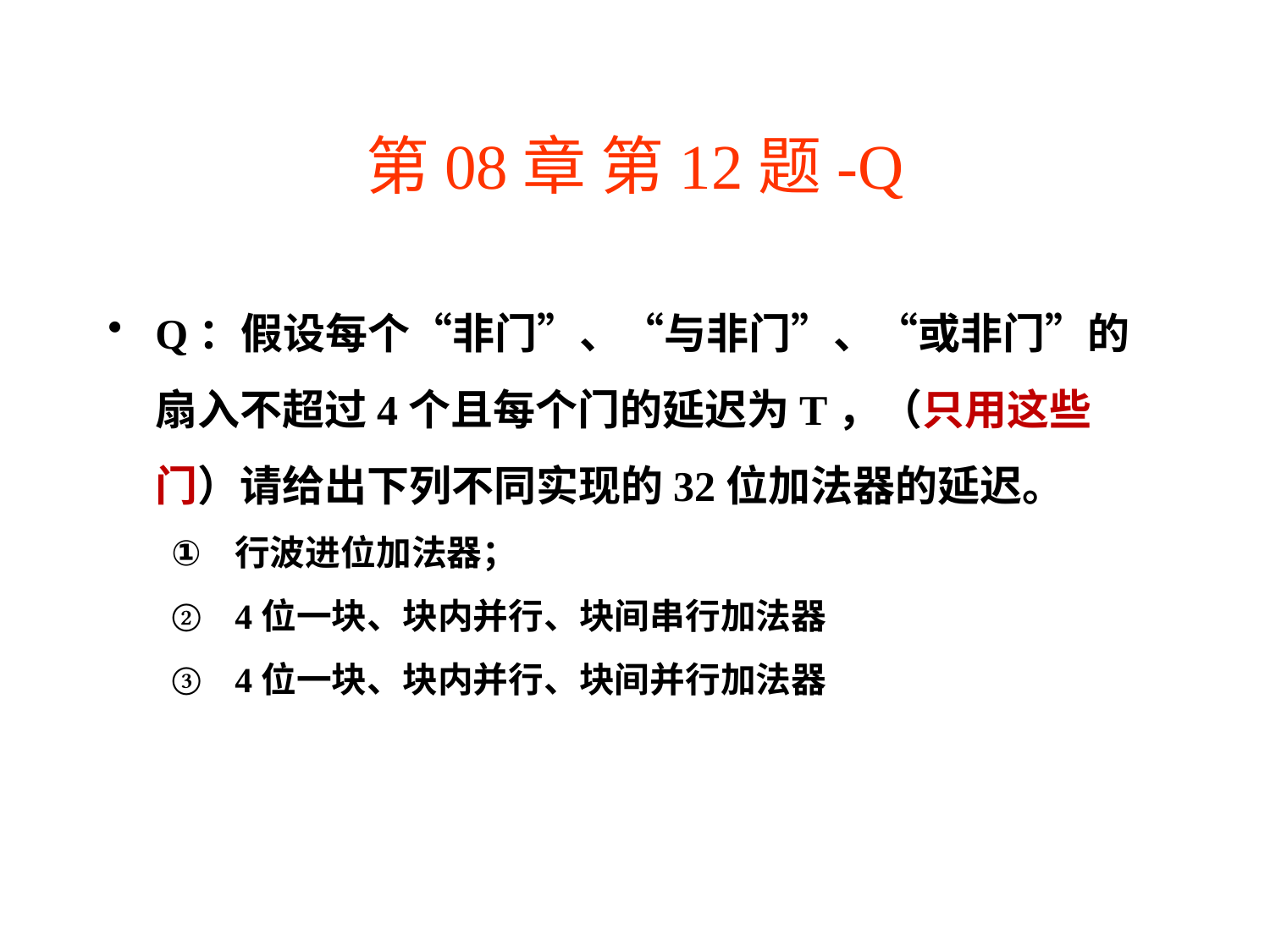

# 第08章 第12题-Q
Q：假设每个“非门”、“与非门”、“或非门”的扇入不超过4个且每个门的延迟为T，（只用这些门）请给出下列不同实现的32位加法器的延迟。
行波进位加法器；
4位一块、块内并行、块间串行加法器
4位一块、块内并行、块间并行加法器